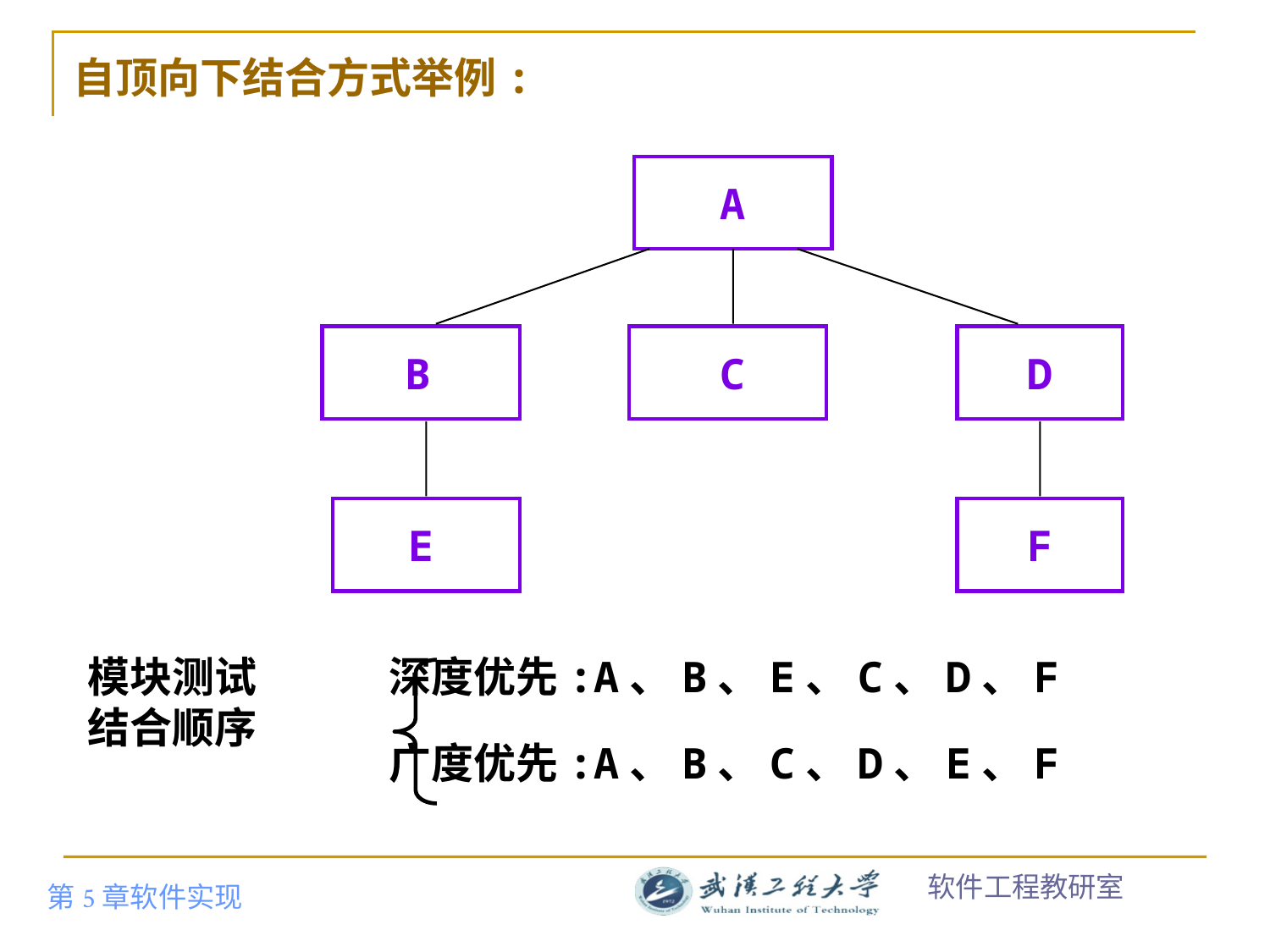

# 自顶向下结合方式举例:

A

B
C
D

E
F
模块测试
结合顺序
深度优先:A、B、E、C、D、F

广度优先:A、B、C、D、E、F